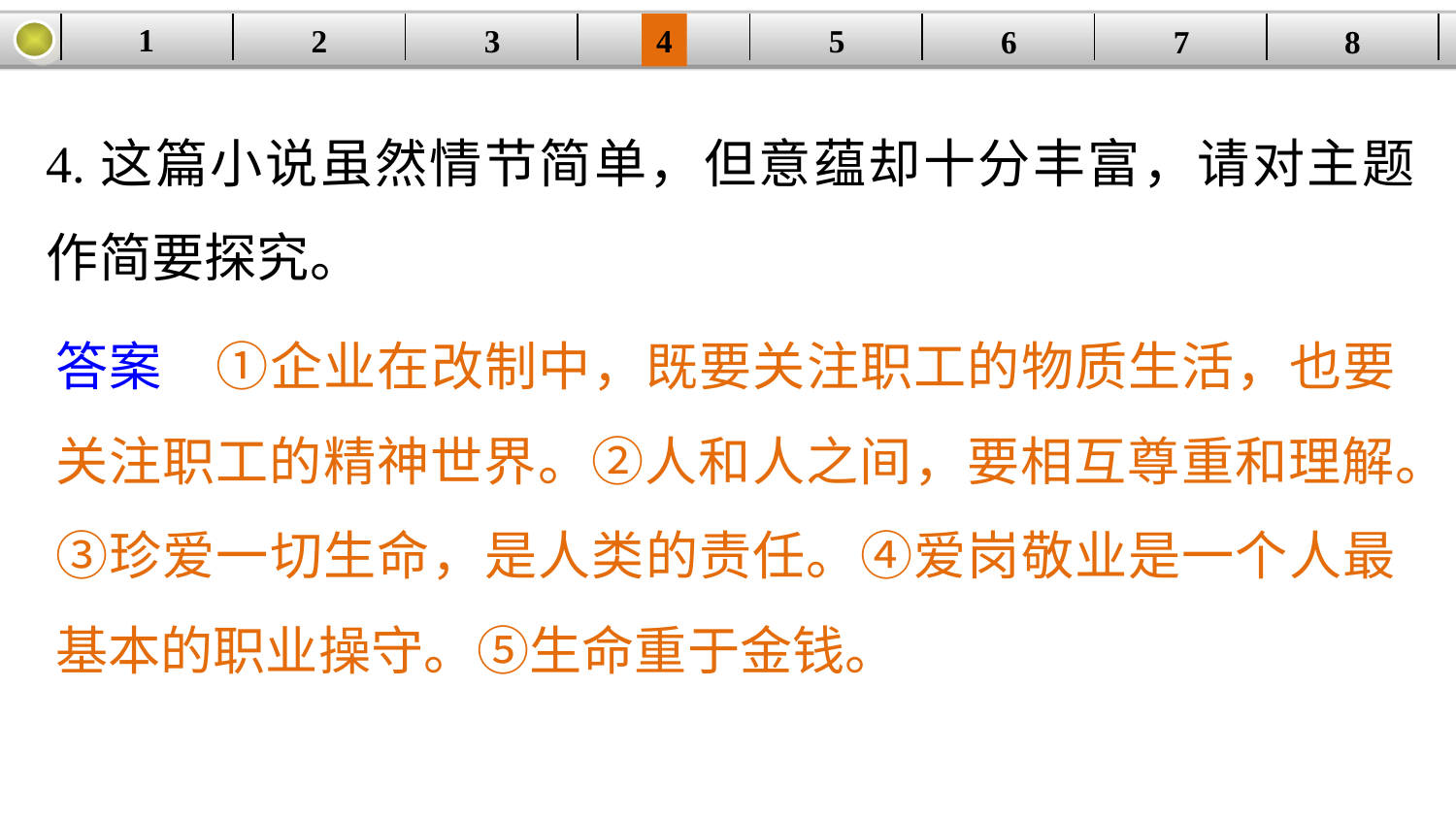

1
2
3
4
|  |  |  |  |  |  |  |  |
| --- | --- | --- | --- | --- | --- | --- | --- |
5
6
7
8

4.这篇小说虽然情节简单，但意蕴却十分丰富，请对主题作简要探究。
答案　①企业在改制中，既要关注职工的物质生活，也要关注职工的精神世界。②人和人之间，要相互尊重和理解。③珍爱一切生命，是人类的责任。④爱岗敬业是一个人最基本的职业操守。⑤生命重于金钱。